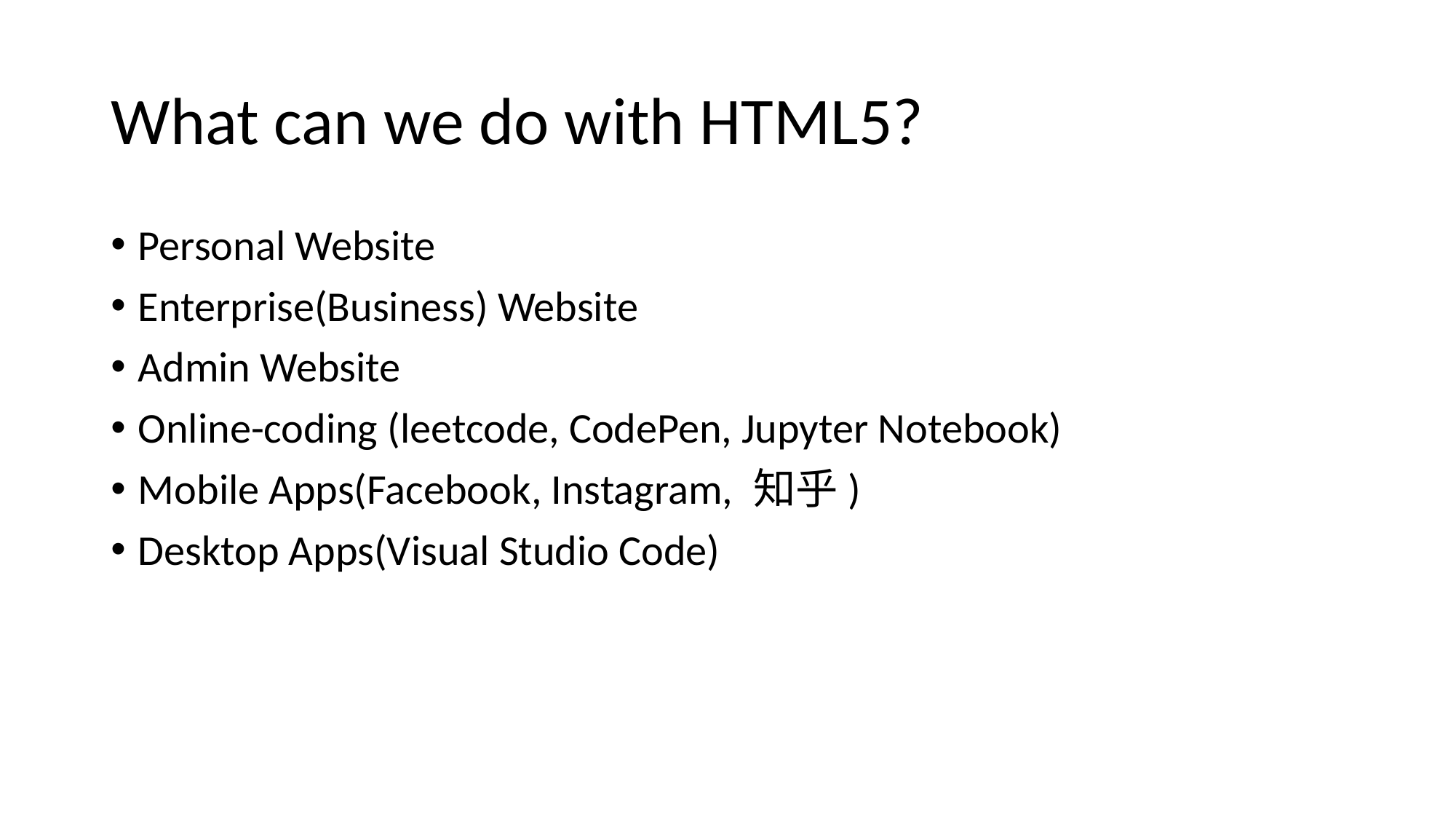

# What can we do with HTML5?
Personal Website
Enterprise(Business) Website
Admin Website
Online-coding (leetcode, CodePen, Jupyter Notebook)
Mobile Apps(Facebook, Instagram, 知乎)
Desktop Apps(Visual Studio Code)